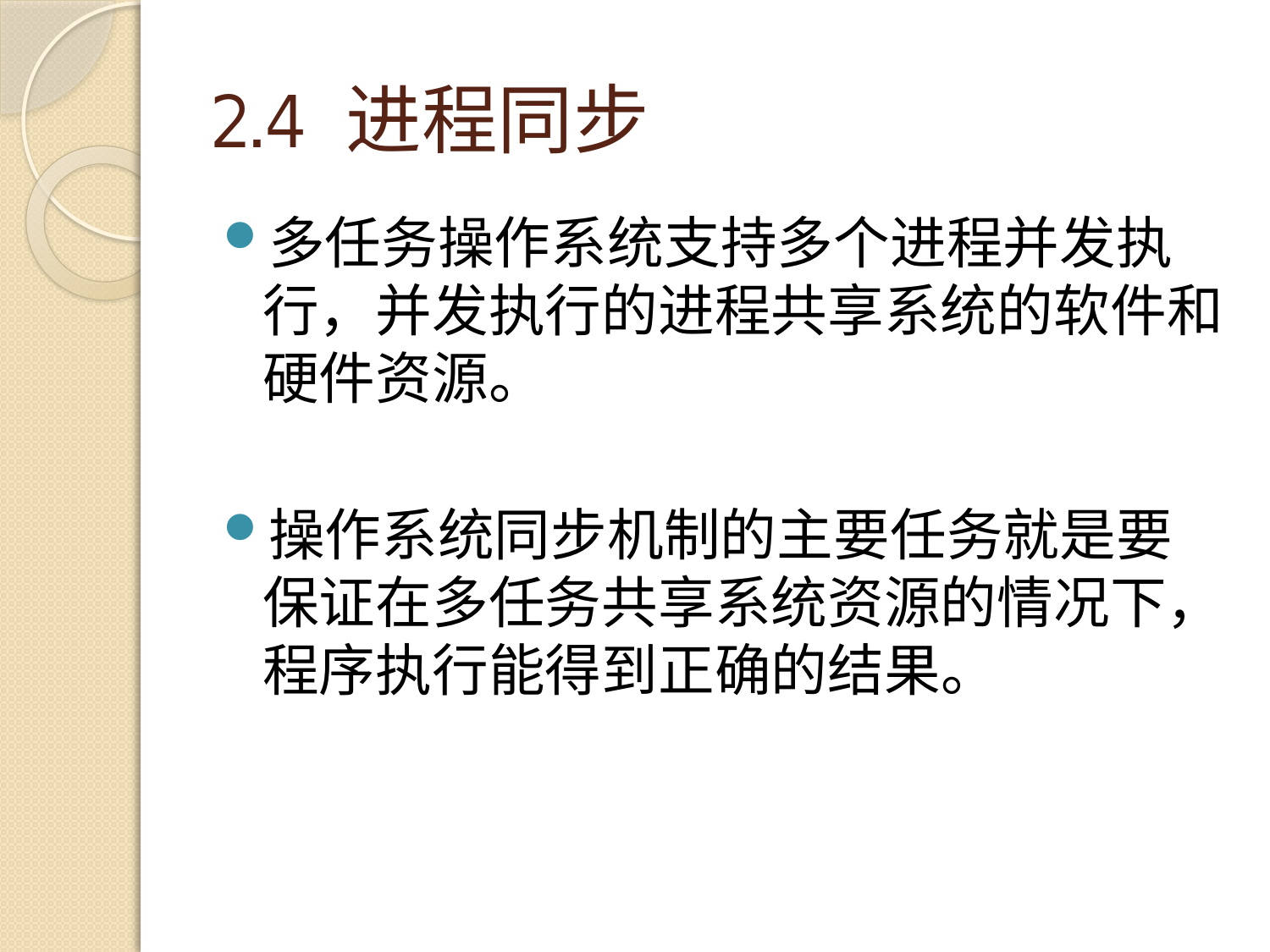

# 2.4 进程同步
多任务操作系统支持多个进程并发执行，并发执行的进程共享系统的软件和硬件资源。

操作系统同步机制的主要任务就是要保证在多任务共享系统资源的情况下，程序执行能得到正确的结果。